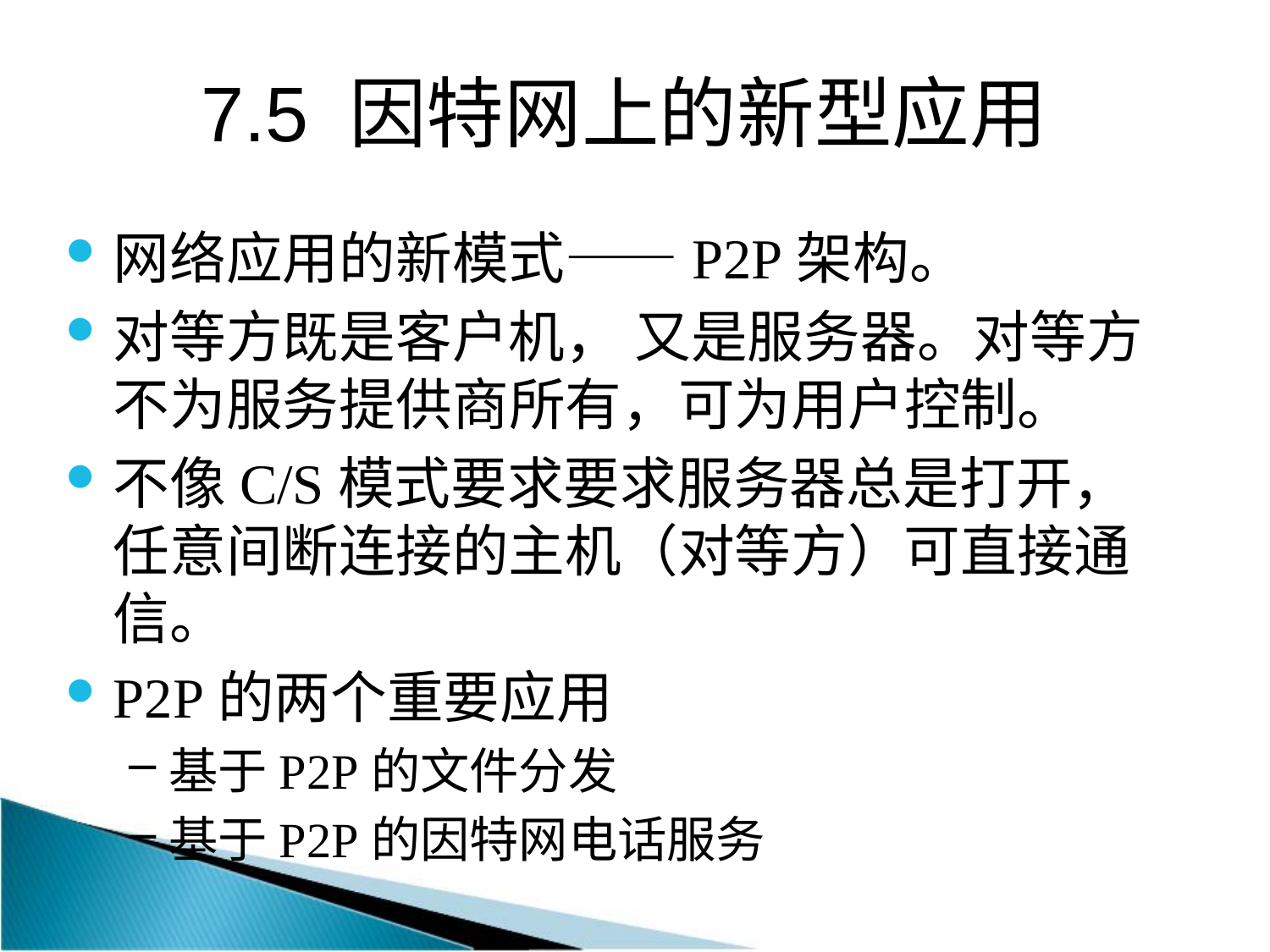

# 7.5 因特网上的新型应用
网络应用的新模式——P2P架构。
对等方既是客户机， 又是服务器。对等方不为服务提供商所有，可为用户控制。
不像C/S模式要求要求服务器总是打开，任意间断连接的主机（对等方）可直接通信。
P2P的两个重要应用
基于P2P的文件分发
基于P2P的因特网电话服务